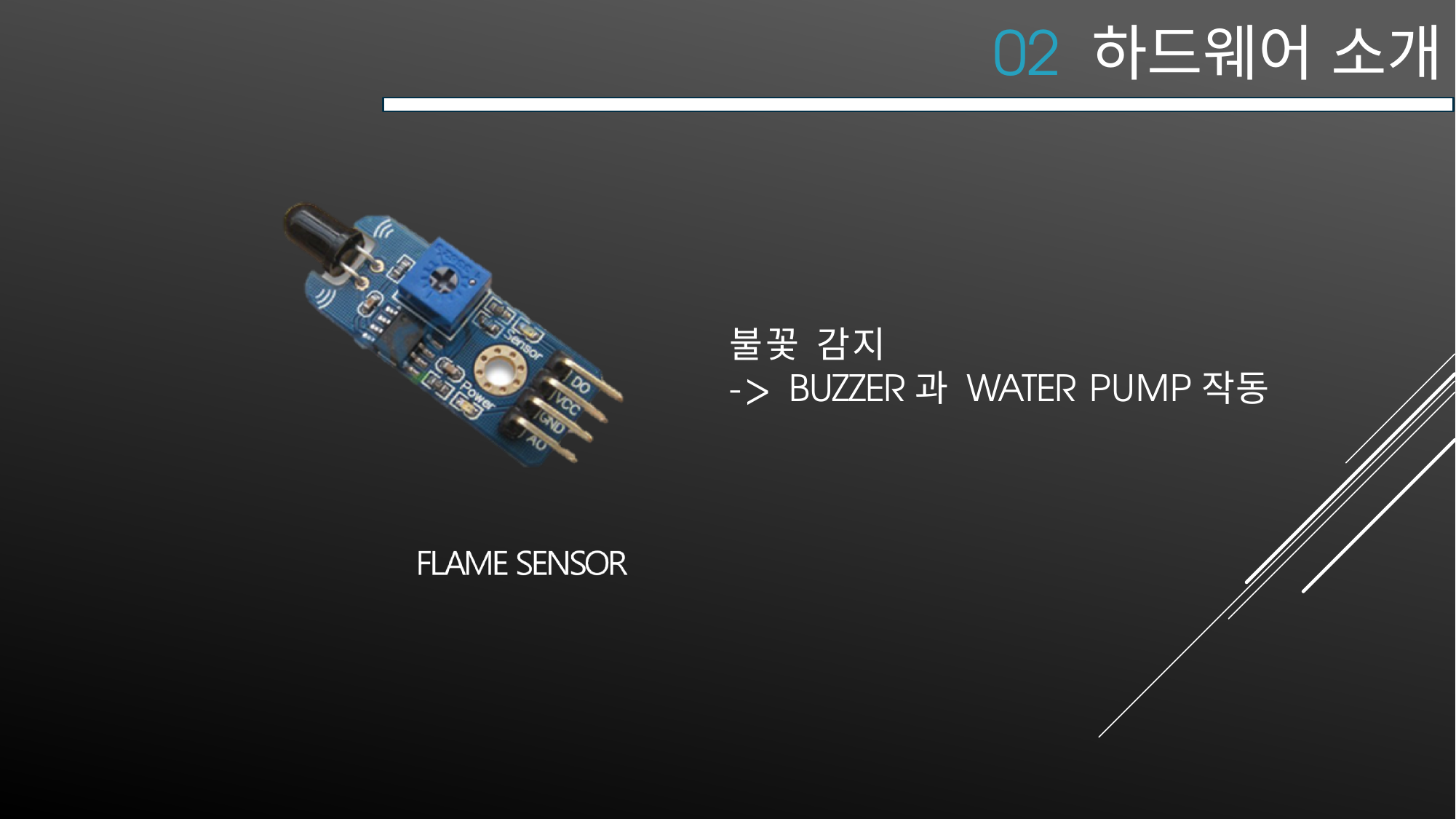

02 하드웨어 소개

불꽃 감지
-> BUZZER과 WATER PUMP작동